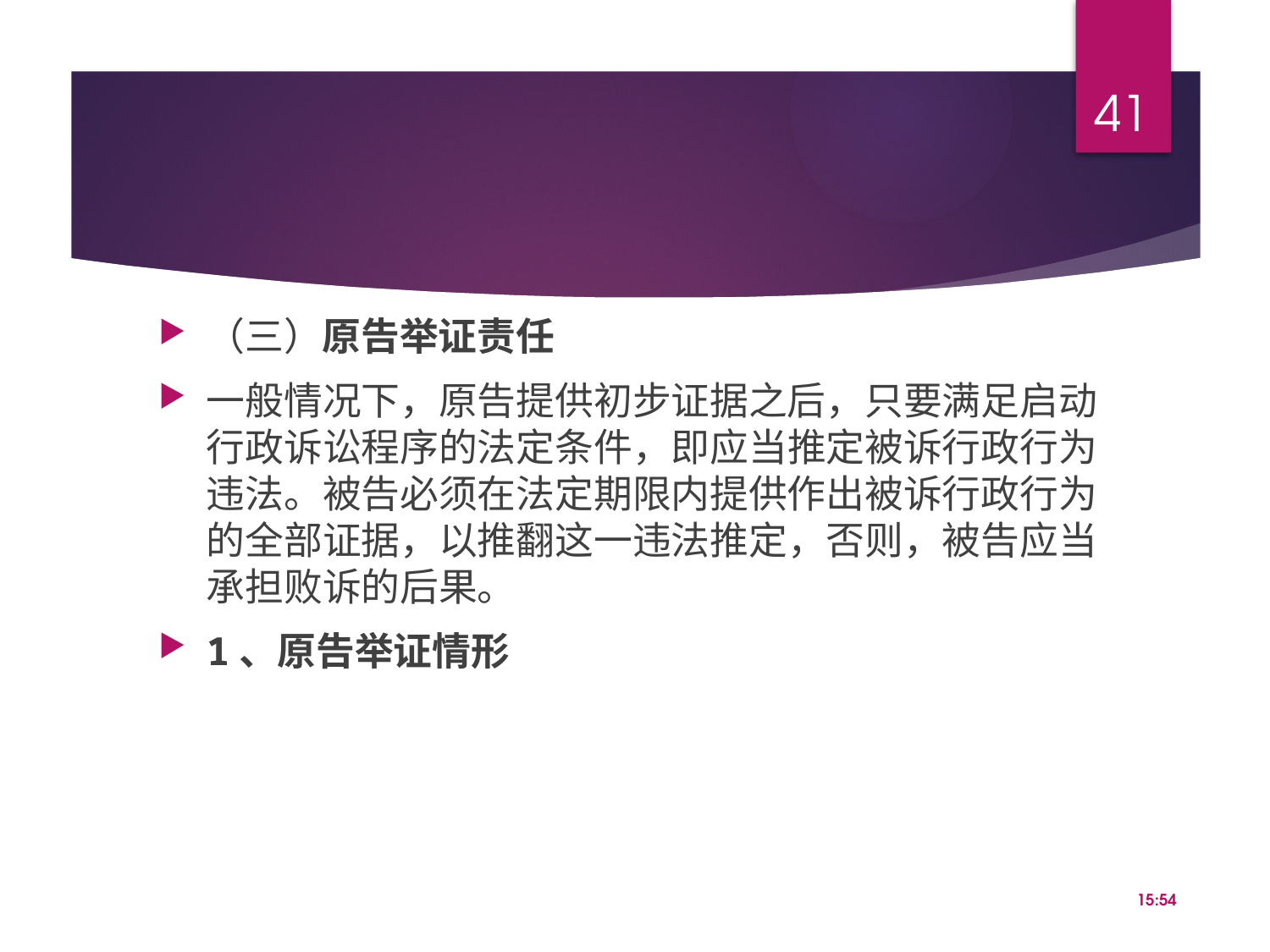

41
#
（三）原告举证责任
一般情况下，原告提供初步证据之后，只要满足启动行政诉讼程序的法定条件，即应当推定被诉行政行为违法。被告必须在法定期限内提供作出被诉行政行为的全部证据，以推翻这一违法推定，否则，被告应当承担败诉的后果。
1、原告举证情形

15:54